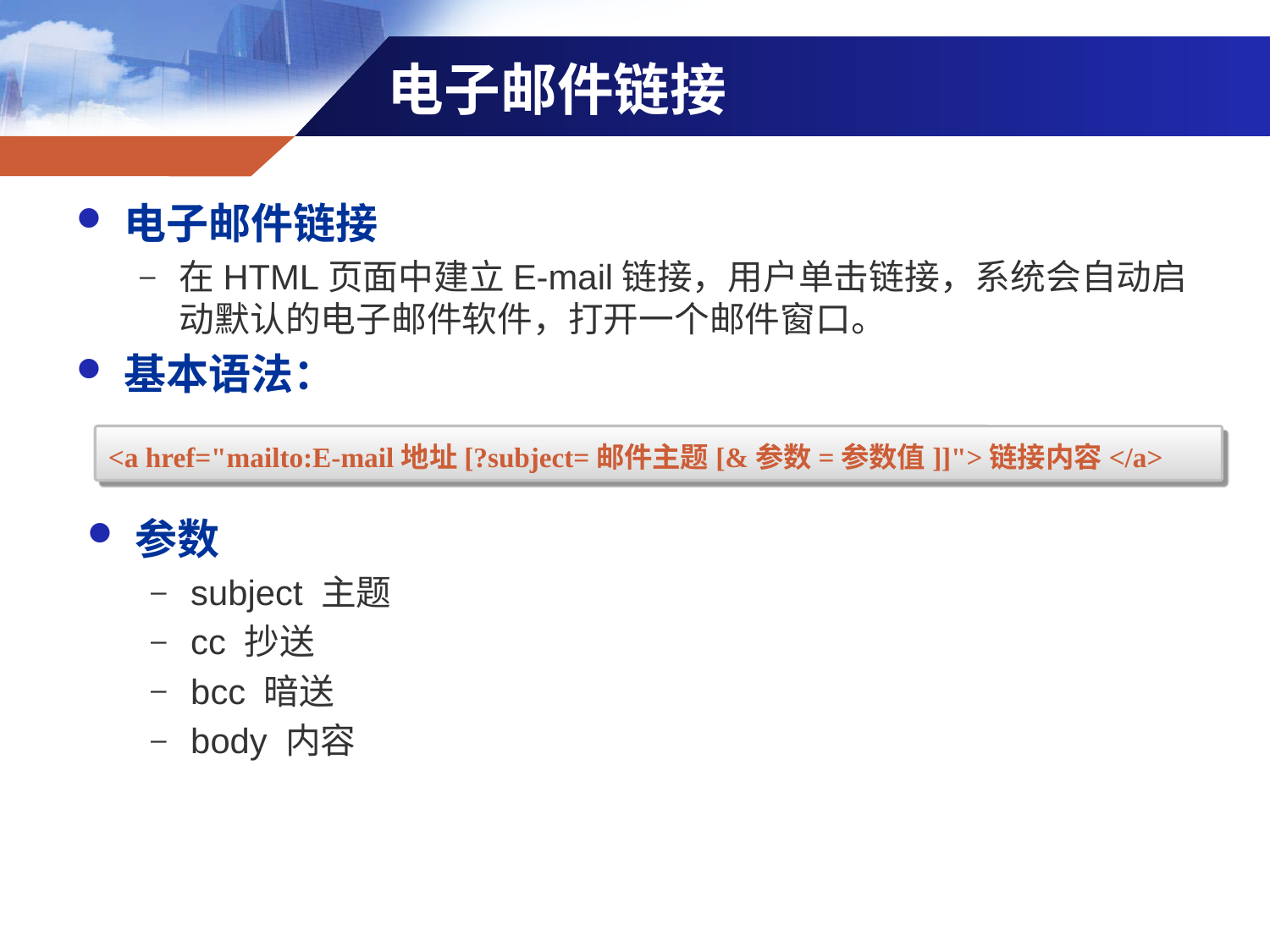

# 电子邮件链接
电子邮件链接
在HTML页面中建立E-mail链接，用户单击链接，系统会自动启动默认的电子邮件软件，打开一个邮件窗口。
基本语法：

<a href="mailto:E-mail地址[?subject=邮件主题[&参数=参数值]]">链接内容</a>
参数
subject 主题
cc 抄送
bcc 暗送
body 内容